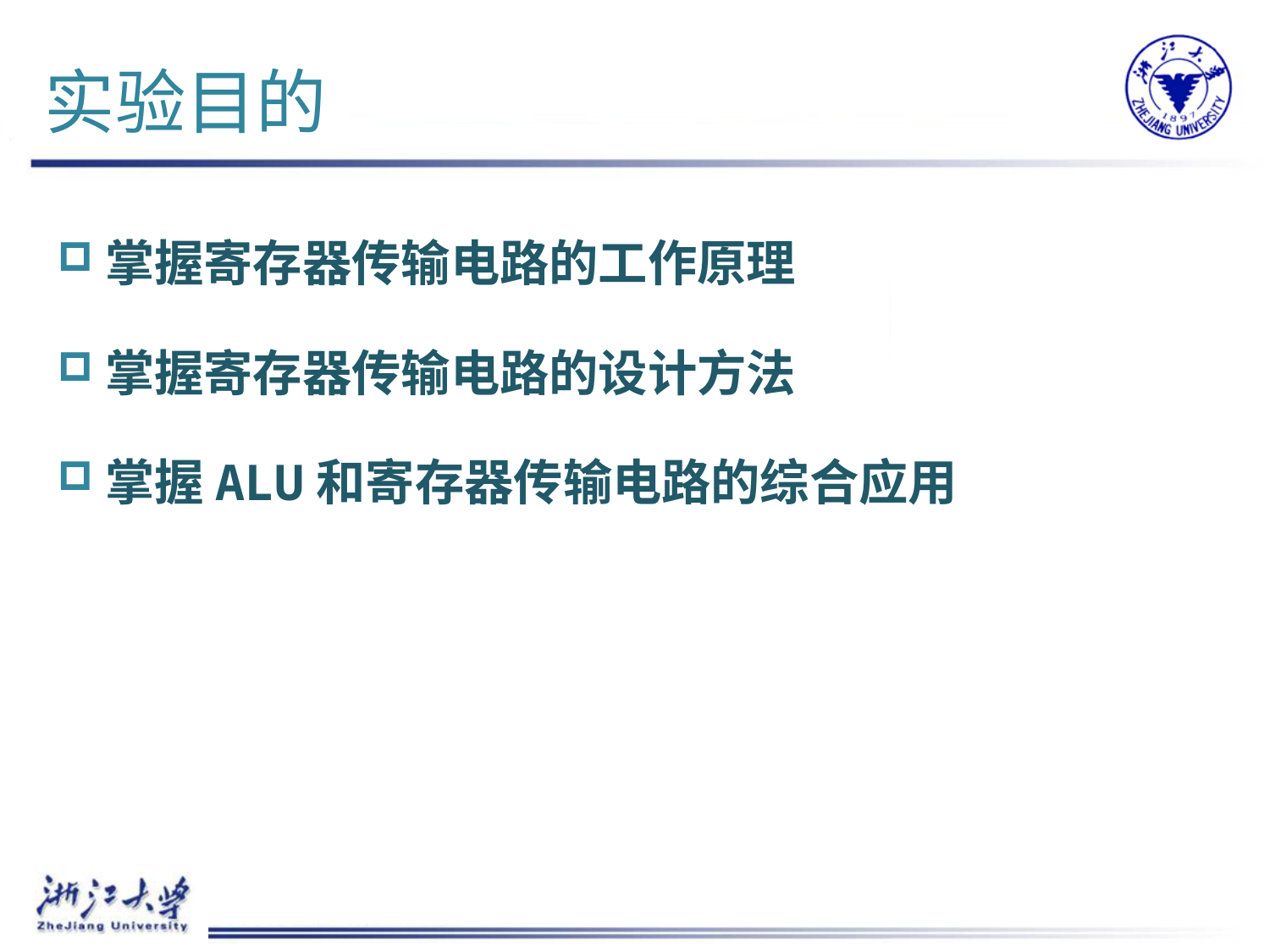

# 实验目的
掌握寄存器传输电路的工作原理
掌握寄存器传输电路的设计方法
掌握ALU和寄存器传输电路的综合应用